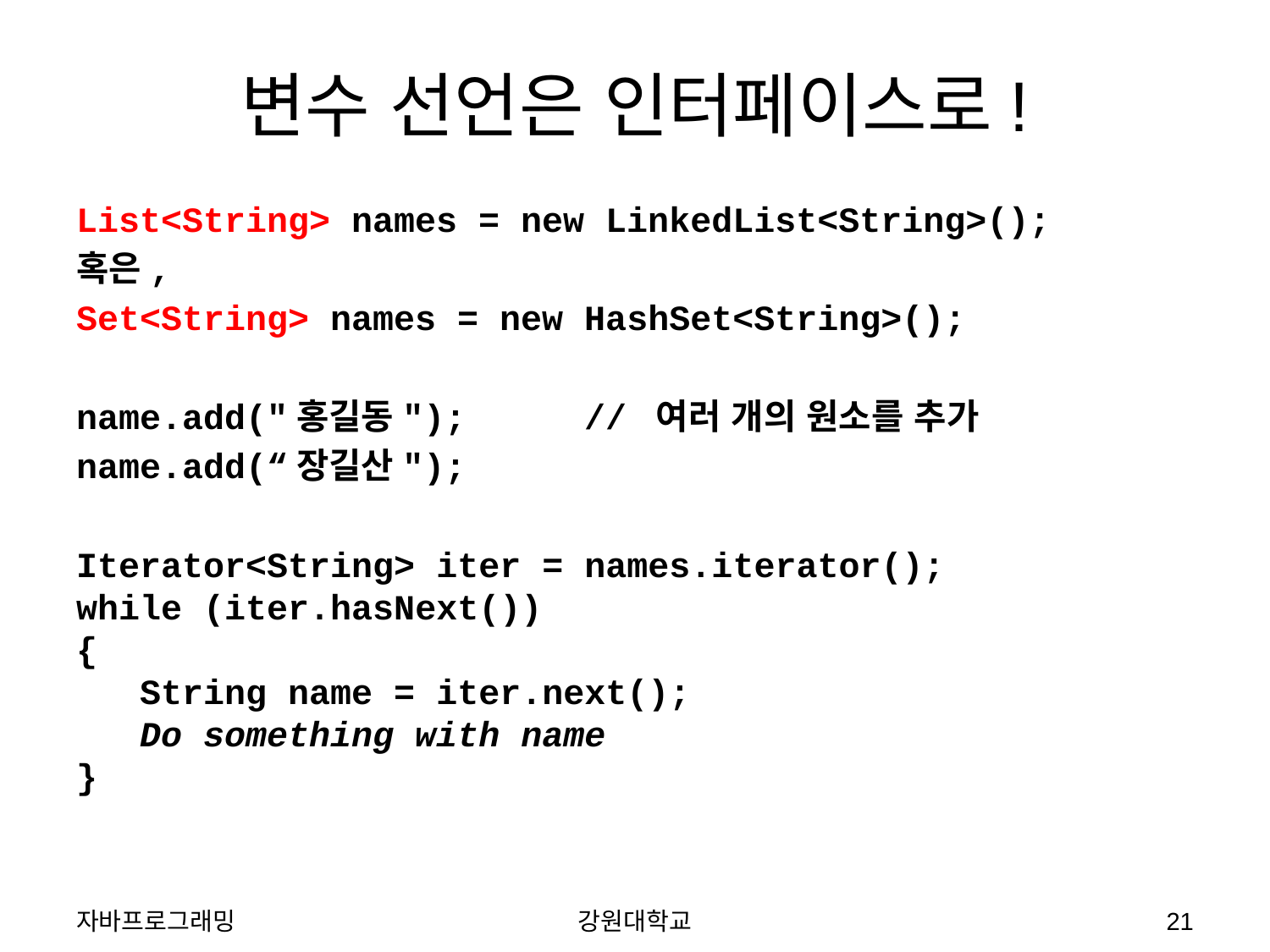

# 변수 선언은 인터페이스로!
List<String> names = new LinkedList<String>();
혹은,
Set<String> names = new HashSet<String>();

name.add("홍길동"); 	// 여러 개의 원소를 추가
name.add(“장길산");

Iterator<String> iter = names.iterator();
while (iter.hasNext())
{
   String name = iter.next();
   Do something with name
}
자바프로그래밍
강원대학교
21